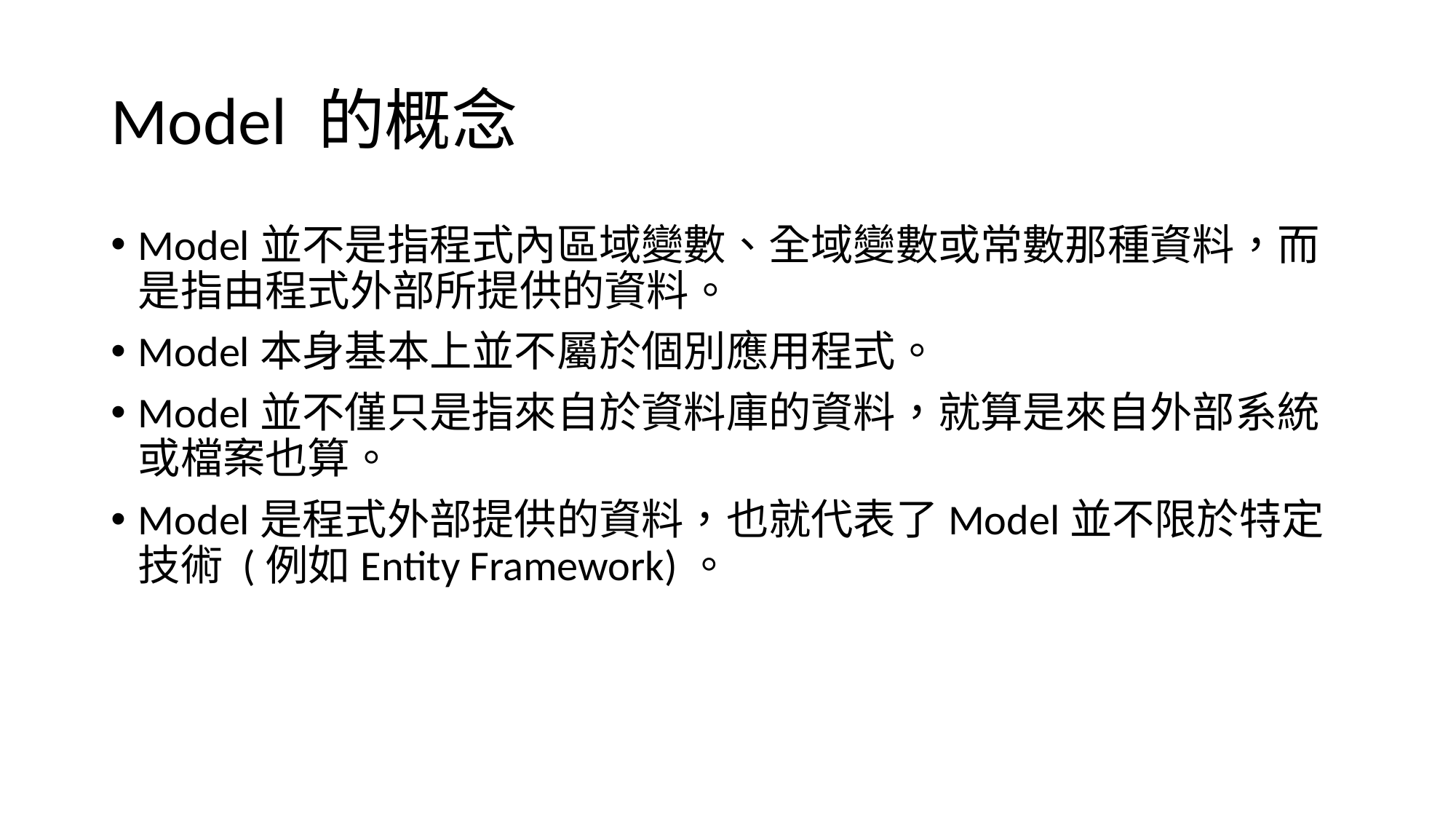

# Model 的概念
Model並不是指程式內區域變數、全域變數或常數那種資料，而是指由程式外部所提供的資料。
Model本身基本上並不屬於個別應用程式。
Model並不僅只是指來自於資料庫的資料，就算是來自外部系統或檔案也算。
Model是程式外部提供的資料，也就代表了Model並不限於特定技術 (例如Entity Framework)。